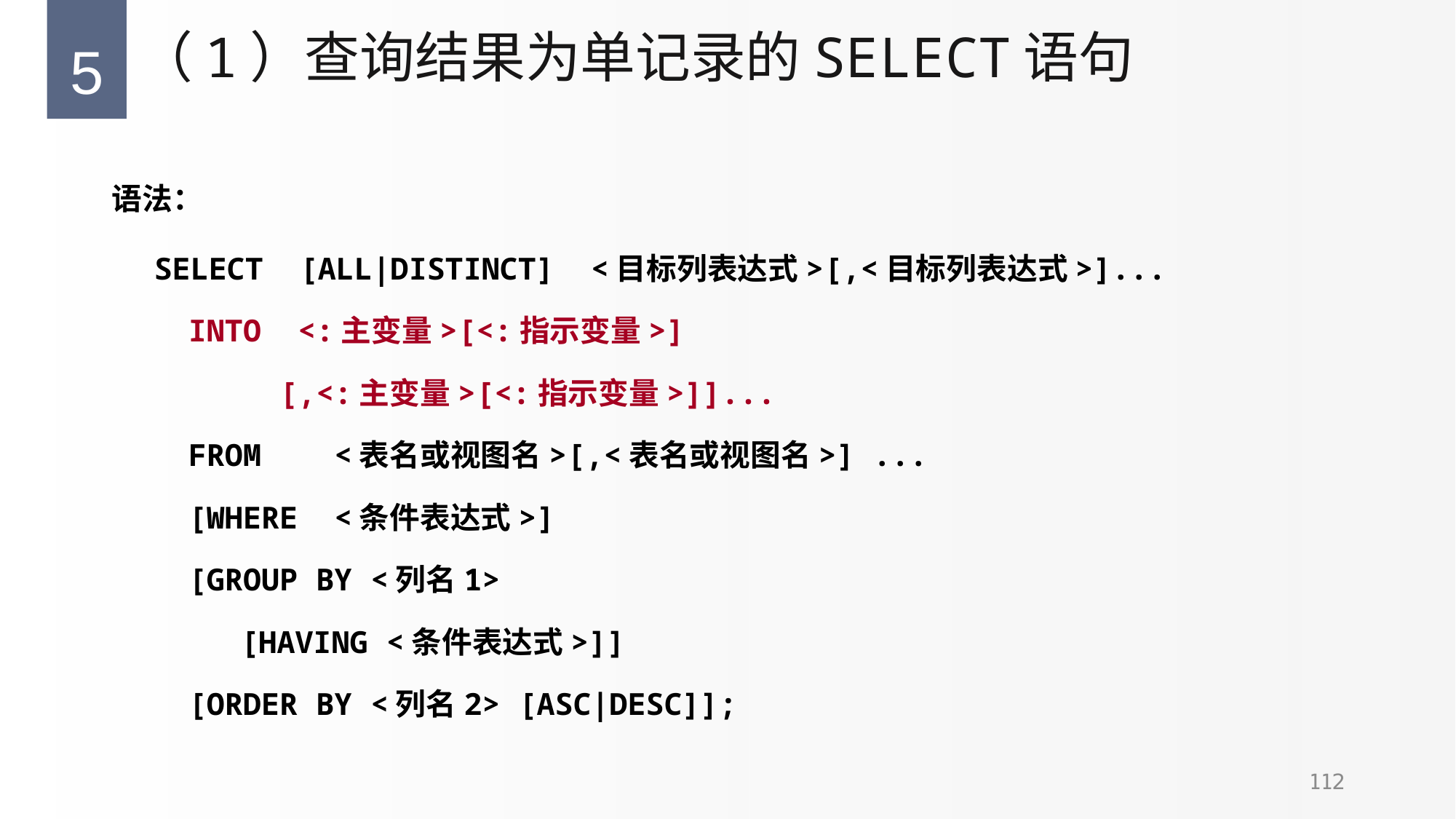

# （1）查询结果为单记录的SELECT语句
语法：
SELECT  [ALL|DISTINCT]  <目标列表达式>[,<目标列表达式>]...
INTO  <:主变量>[<:指示变量>]
     [,<:主变量>[<:指示变量>]]...
FROM    <表名或视图名>[,<表名或视图名>] ...
[WHERE  <条件表达式>]
[GROUP BY <列名1>
	[HAVING <条件表达式>]]
[ORDER BY <列名2> [ASC|DESC]];
112